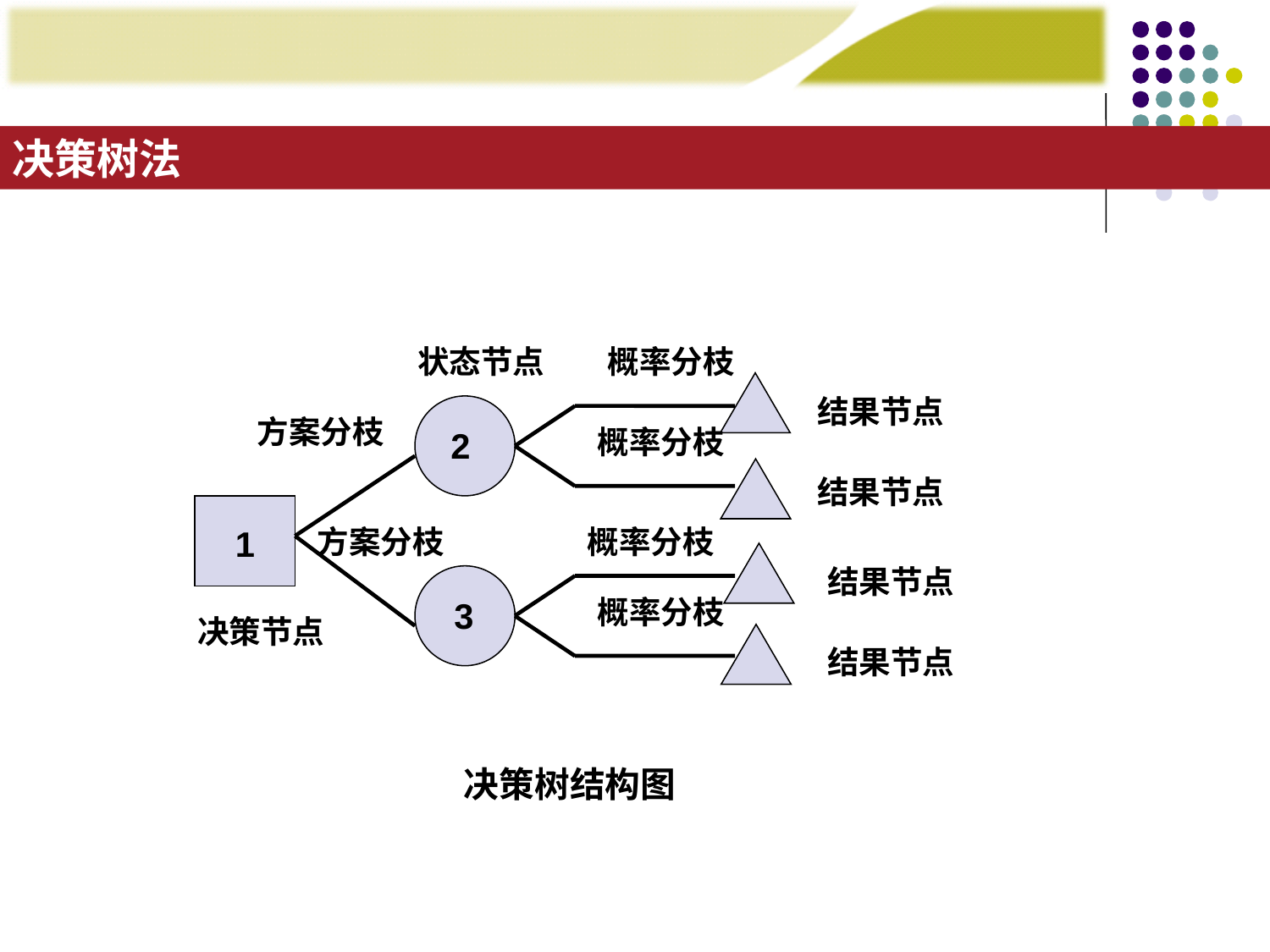

决策树法
状态节点
概率分枝

结果节点

方案分枝

概率分枝
2

结果节点

1
方案分枝
概率分枝

结果节点

概率分枝
3
决策节点

结果节点
决策树结构图